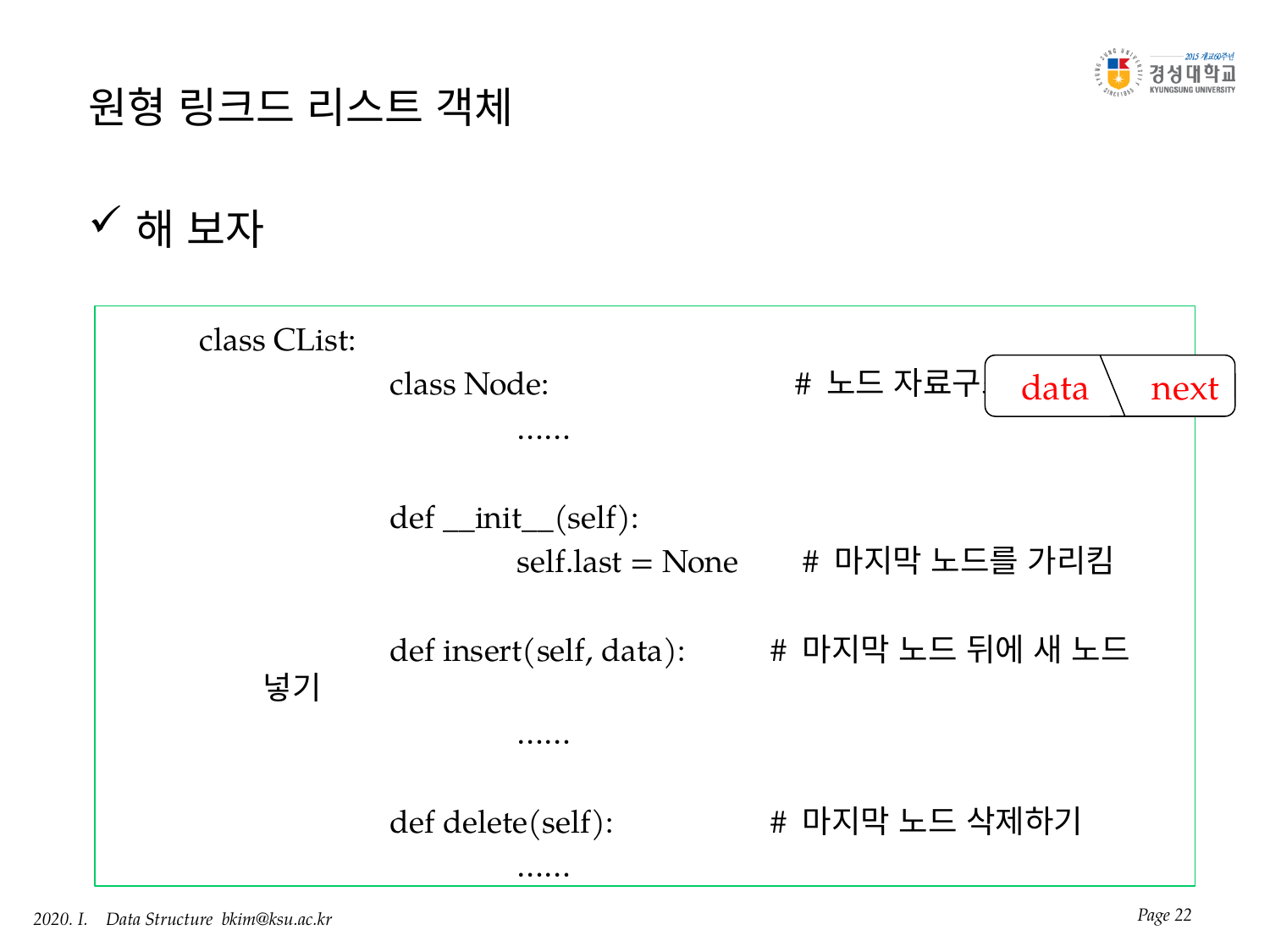

# 원형 링크드 리스트 객체
해 보자

class CList:
	class Node:		   # 노드 자료구조
		……

	def __init__(self):
		self.last = None	    # 마지막 노드를 가리킴

	def insert(self, data):	# 마지막 노드 뒤에 새 노드 넣기
		……

	def delete(self):		# 마지막 노드 삭제하기
		……

data       next
Page 22